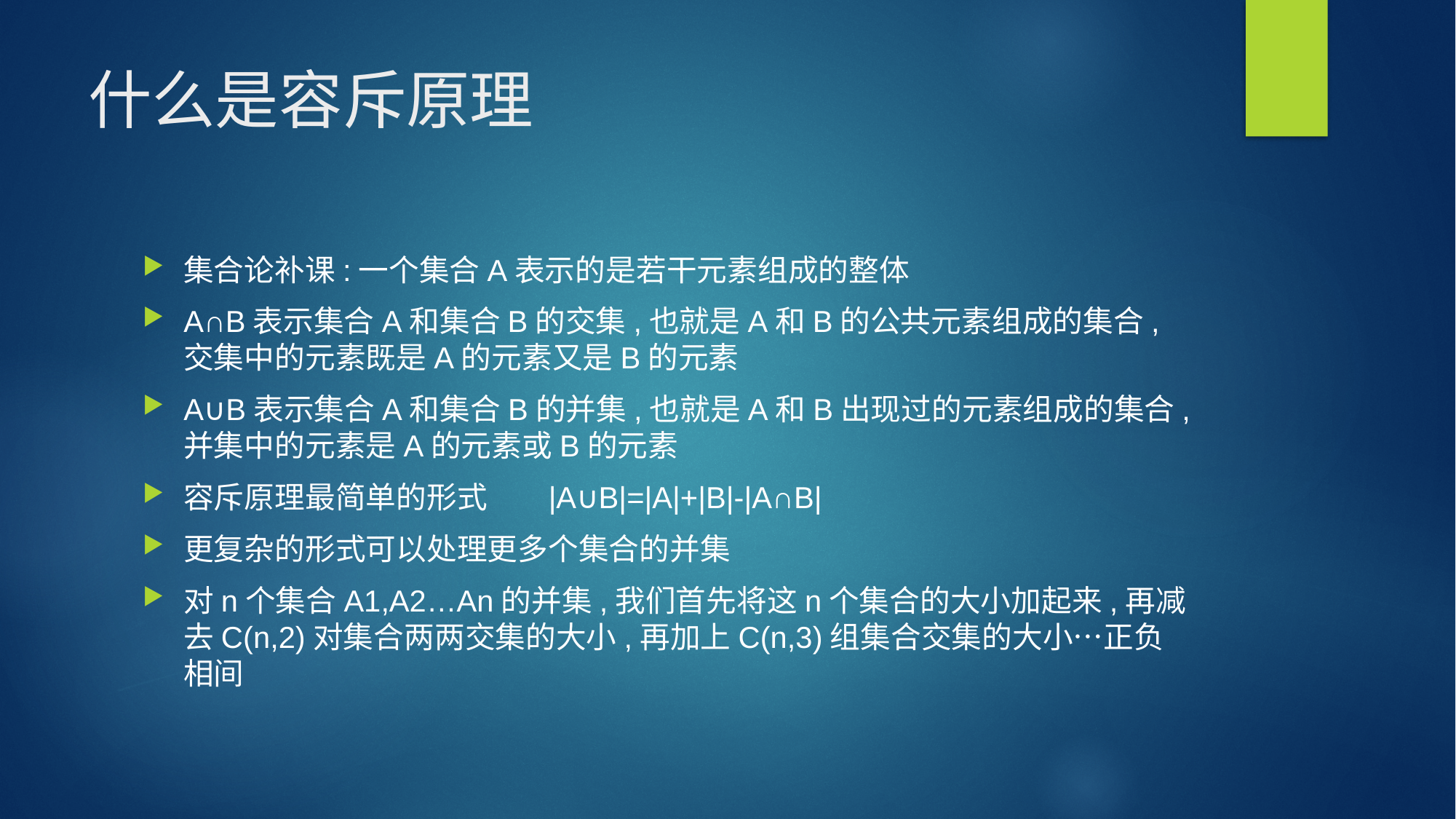

# 什么是容斥原理
集合论补课:一个集合A表示的是若干元素组成的整体
A∩B表示集合A和集合B的交集,也就是A和B的公共元素组成的集合,交集中的元素既是A的元素又是B的元素
A∪B表示集合A和集合B的并集,也就是A和B出现过的元素组成的集合,并集中的元素是A的元素或B的元素
容斥原理最简单的形式        |A∪B|=|A|+|B|-|A∩B|
更复杂的形式可以处理更多个集合的并集
对n个集合A1,A2…An的并集,我们首先将这n个集合的大小加起来,再减去C(n,2)对集合两两交集的大小,再加上C(n,3)组集合交集的大小…正负相间